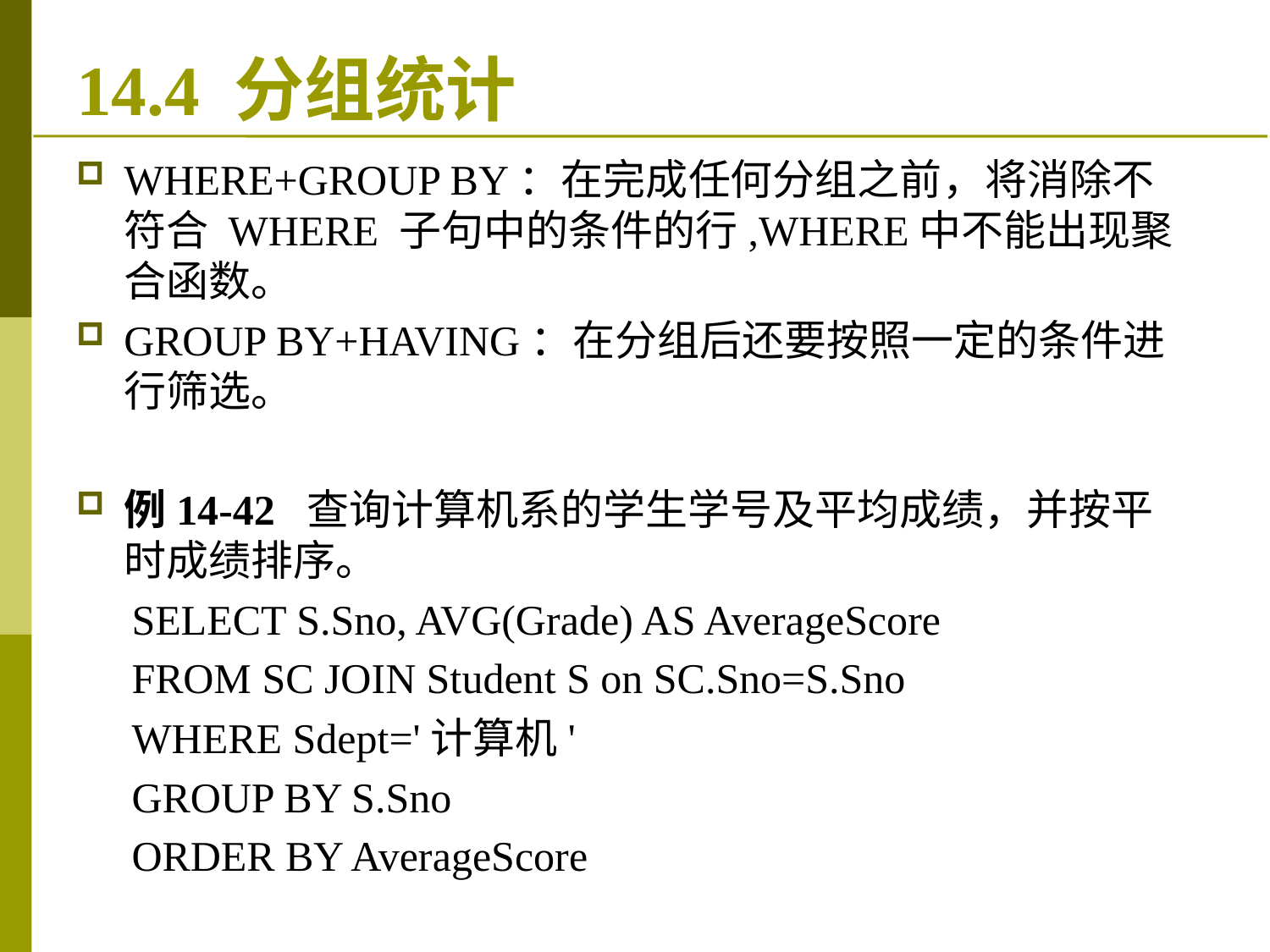

# 14.4 分组统计
WHERE+GROUP BY：在完成任何分组之前，将消除不符合 WHERE 子句中的条件的行,WHERE中不能出现聚合函数。
GROUP BY+HAVING：在分组后还要按照一定的条件进行筛选。

例14-42  查询计算机系的学生学号及平均成绩，并按平时成绩排序。
SELECT S.Sno, AVG(Grade) AS AverageScore
FROM SC JOIN Student S on SC.Sno=S.Sno
WHERE Sdept='计算机'
GROUP BY S.Sno
ORDER BY AverageScore